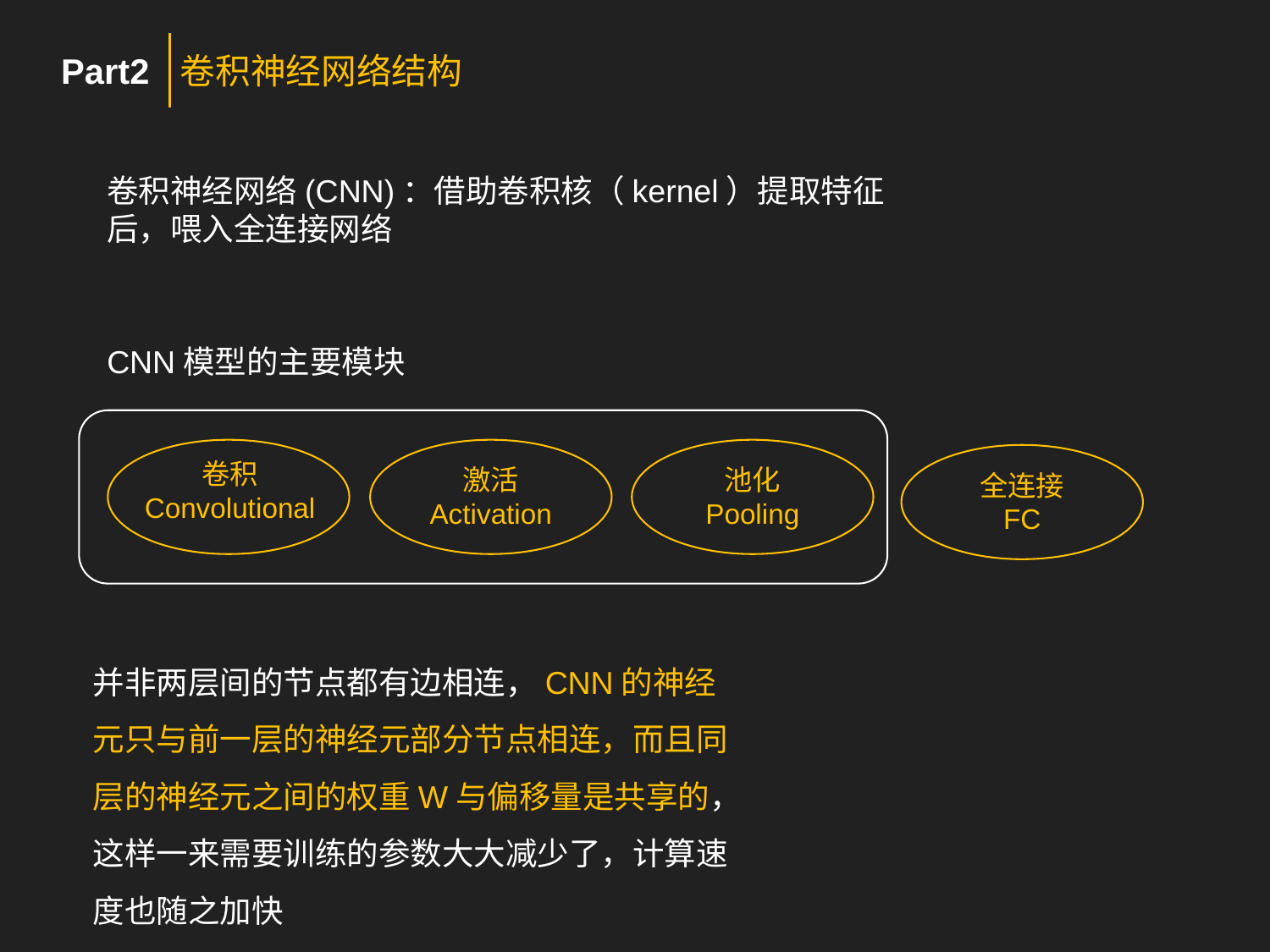

Part2
卷积神经网络结构
卷积神经网络(CNN)：借助卷积核（kernel）提取特征后，喂入全连接网络
CNN模型的主要模块

卷积
Convolutional
激活
Activation
池化
Pooling
全连接
FC
并非两层间的节点都有边相连，CNN的神经元只与前一层的神经元部分节点相连，而且同层的神经元之间的权重W与偏移量是共享的，这样一来需要训练的参数大大减少了，计算速度也随之加快